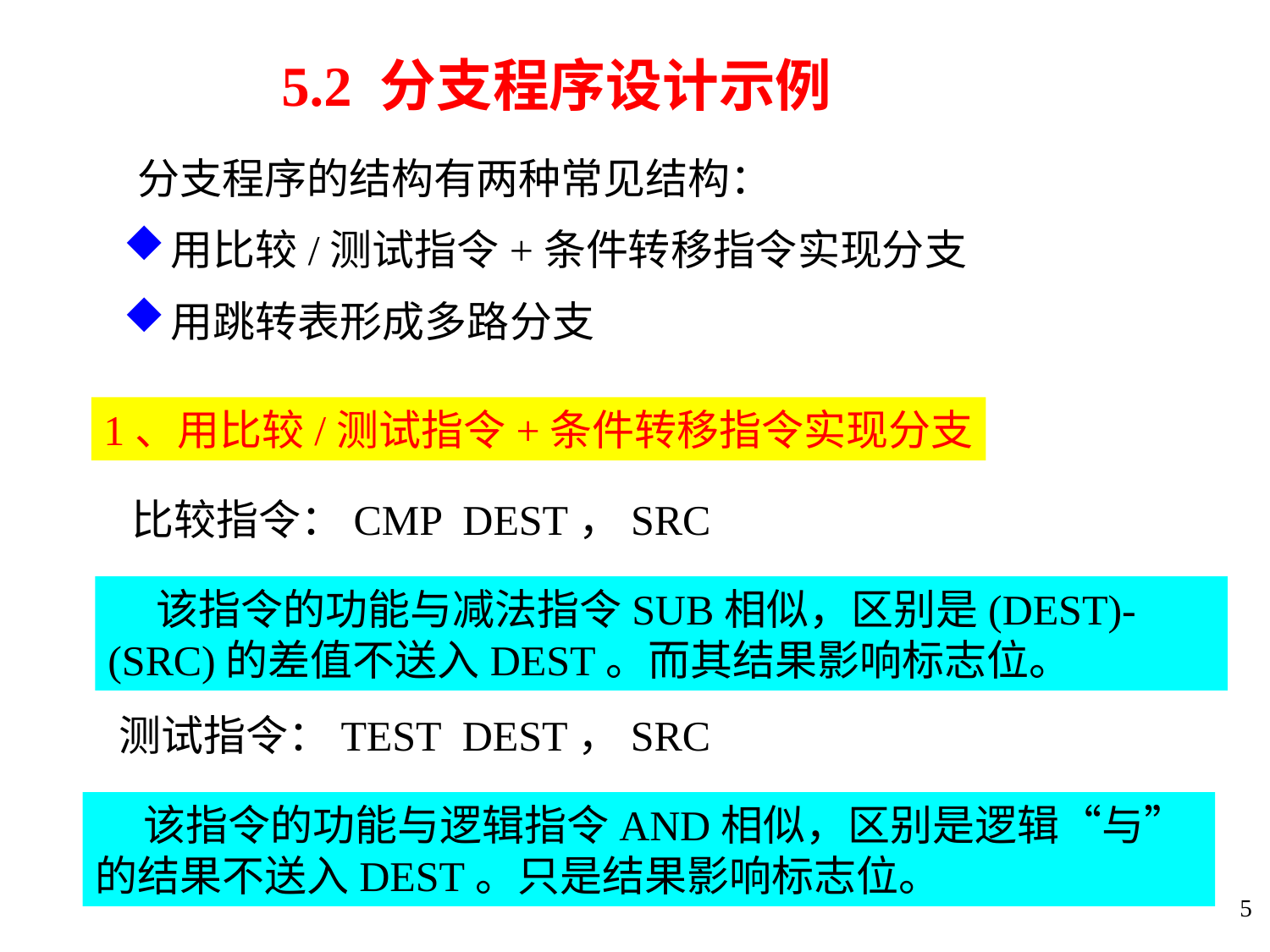

5.2 分支程序设计示例
分支程序的结构有两种常见结构：
用比较/测试指令+条件转移指令实现分支
用跳转表形成多路分支
1、用比较/测试指令+条件转移指令实现分支
比较指令：CMP  DEST，SRC
    该指令的功能与减法指令SUB相似，区别是(DEST)-(SRC)的差值不送入DEST。而其结果影响标志位。
测试指令：TEST  DEST，SRC
    该指令的功能与逻辑指令AND相似，区别是逻辑“与”的结果不送入DEST。只是结果影响标志位。
5